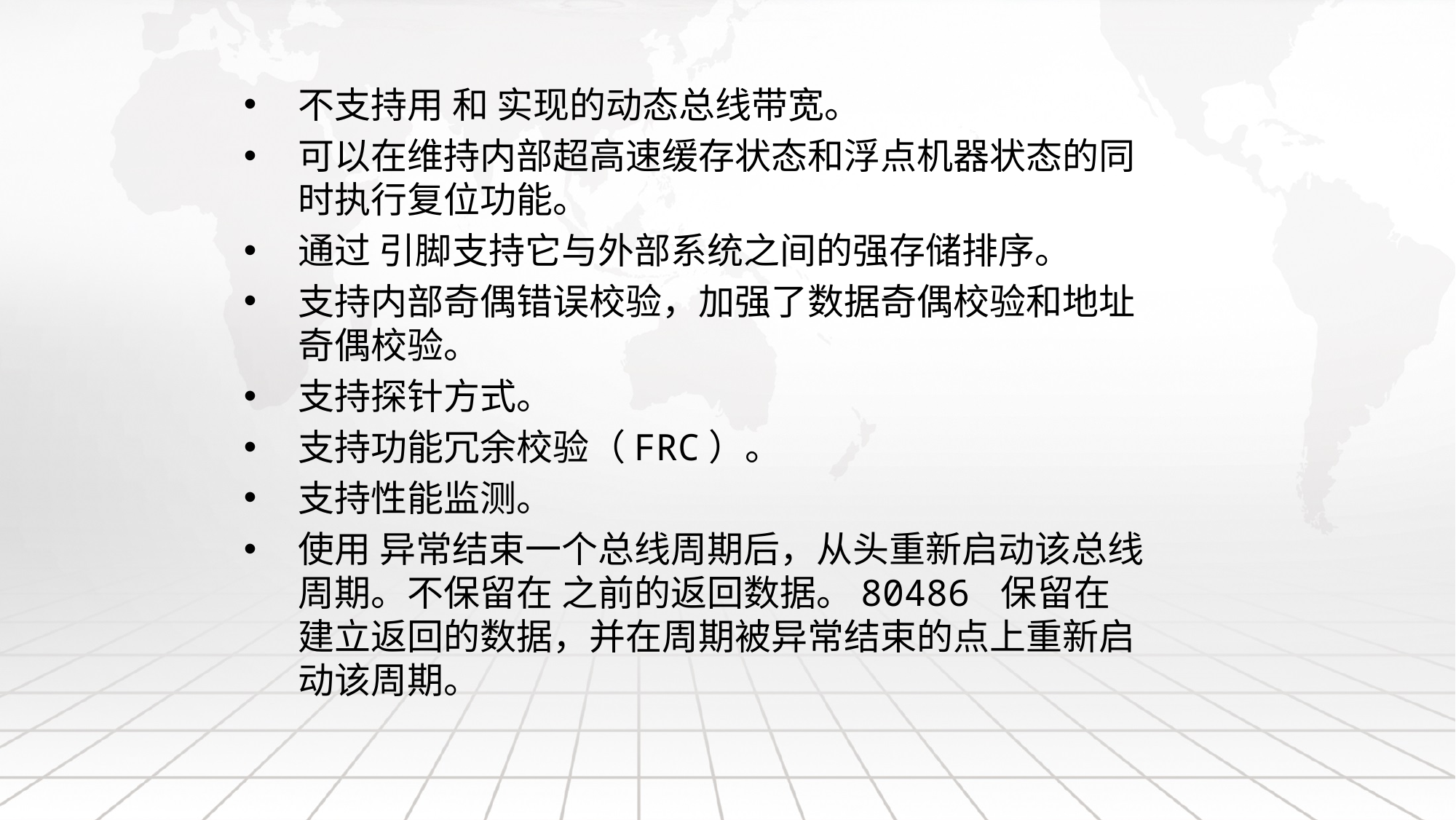

不支持用 和 实现的动态总线带宽。
可以在维持内部超高速缓存状态和浮点机器状态的同时执行复位功能。
通过 引脚支持它与外部系统之间的强存储排序。
支持内部奇偶错误校验，加强了数据奇偶校验和地址奇偶校验。
支持探针方式。
支持功能冗余校验（FRC）。
支持性能监测。
使用 异常结束一个总线周期后，从头重新启动该总线周期。不保留在 之前的返回数据。80486 保留在 建立返回的数据，并在周期被异常结束的点上重新启动该周期。